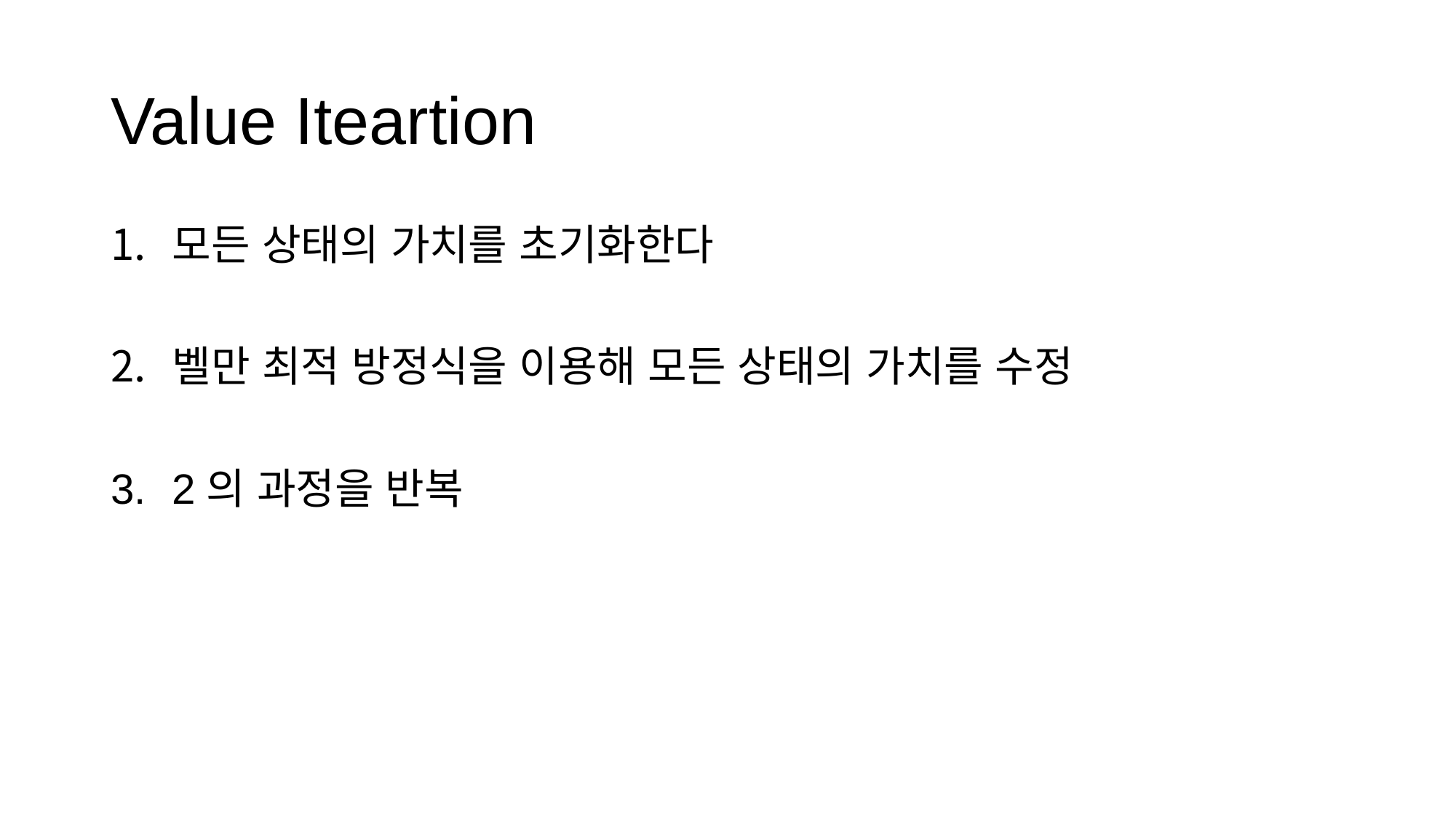

# Value Iteartion
모든 상태의 가치를 초기화한다

벨만 최적 방정식을 이용해 모든 상태의 가치를 수정

2의 과정을 반복